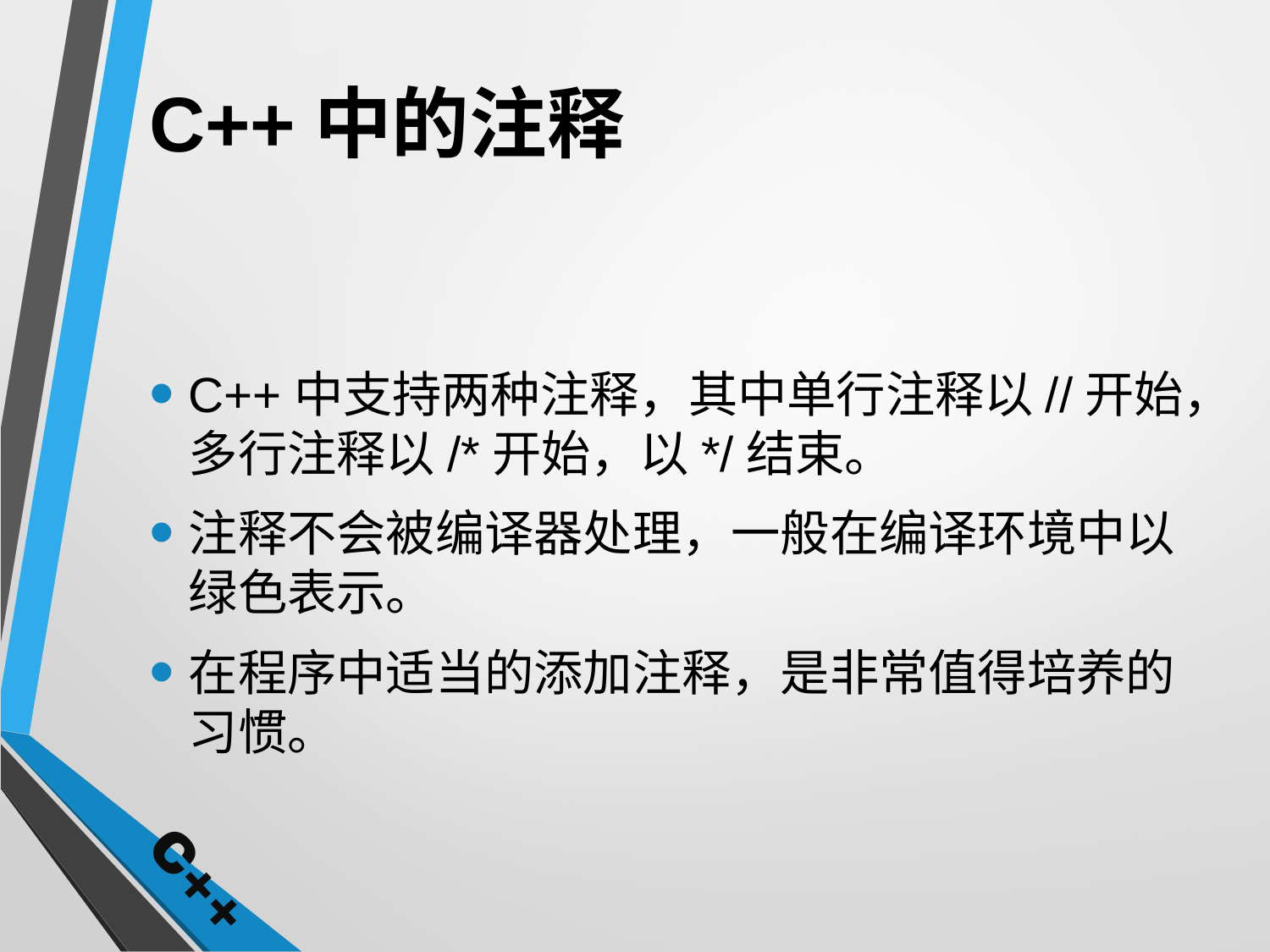

# C++中的注释
C++中支持两种注释，其中单行注释以//开始，多行注释以/*开始，以*/结束。
注释不会被编译器处理，一般在编译环境中以绿色表示。
在程序中适当的添加注释，是非常值得培养的习惯。